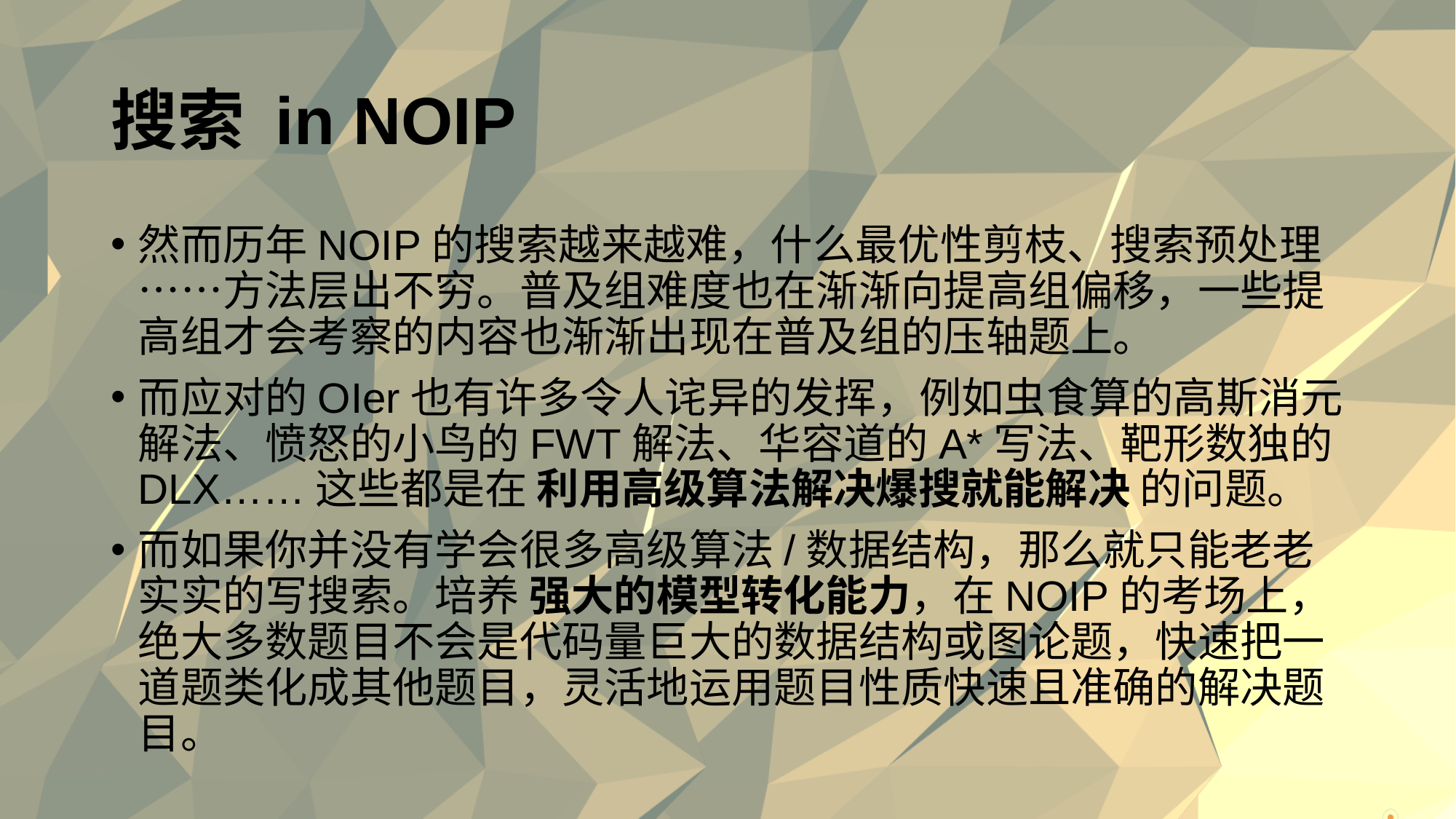

# 搜索 in NOIP
然而历年NOIP的搜索越来越难，什么最优性剪枝、搜索预处理……方法层出不穷。普及组难度也在渐渐向提高组偏移，一些提高组才会考察的内容也渐渐出现在普及组的压轴题上。
而应对的OIer也有许多令人诧异的发挥，例如虫食算的高斯消元解法、愤怒的小鸟的FWT解法、华容道的A*写法、靶形数独的DLX……这些都是在 利用高级算法解决爆搜就能解决 的问题。
而如果你并没有学会很多高级算法/数据结构，那么就只能老老实实的写搜索。培养 强大的模型转化能力，在NOIP的考场上，绝大多数题目不会是代码量巨大的数据结构或图论题，快速把一道题类化成其他题目，灵活地运用题目性质快速且准确的解决题目。